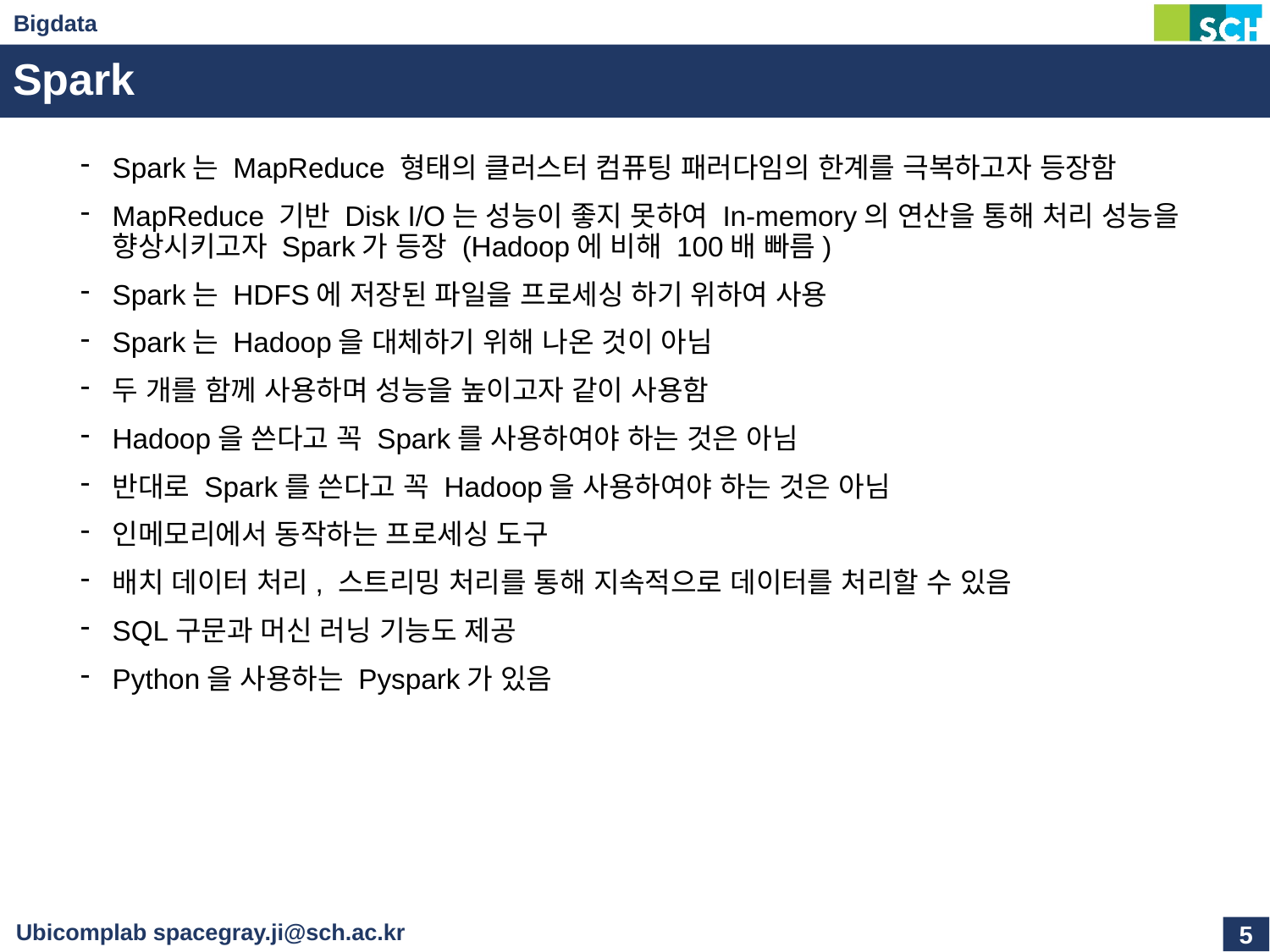

# Spark
Spark는 MapReduce 형태의 클러스터 컴퓨팅 패러다임의 한계를 극복하고자 등장함
MapReduce 기반 Disk I/O는 성능이 좋지 못하여 In-memory의 연산을 통해 처리 성능을 향상시키고자 Spark가 등장 (Hadoop에 비해 100배 빠름)
Spark는 HDFS에 저장된 파일을 프로세싱 하기 위하여 사용
Spark는 Hadoop을 대체하기 위해 나온 것이 아님
두 개를 함께 사용하며 성능을 높이고자 같이 사용함
Hadoop을 쓴다고 꼭 Spark를 사용하여야 하는 것은 아님
반대로 Spark를 쓴다고 꼭 Hadoop을 사용하여야 하는 것은 아님
인메모리에서 동작하는 프로세싱 도구
배치 데이터 처리, 스트리밍 처리를 통해 지속적으로 데이터를 처리할 수 있음
SQL구문과 머신 러닝 기능도 제공
Python을 사용하는 Pyspark가 있음
5